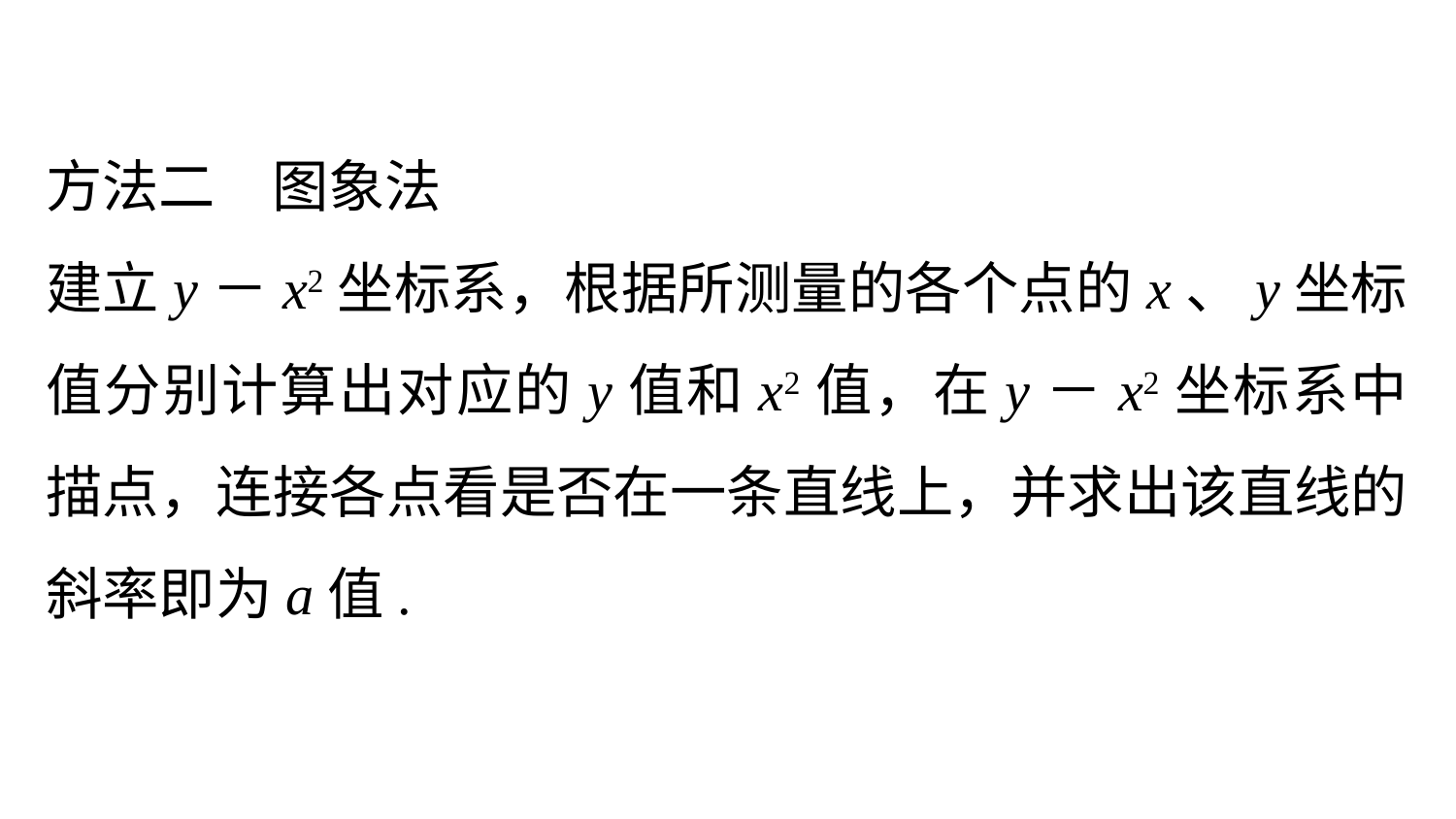

方法二　图象法
建立y－x2坐标系，根据所测量的各个点的x、y坐标值分别计算出对应的y值和x2值，在y－x2坐标系中描点，连接各点看是否在一条直线上，并求出该直线的斜率即为a值.